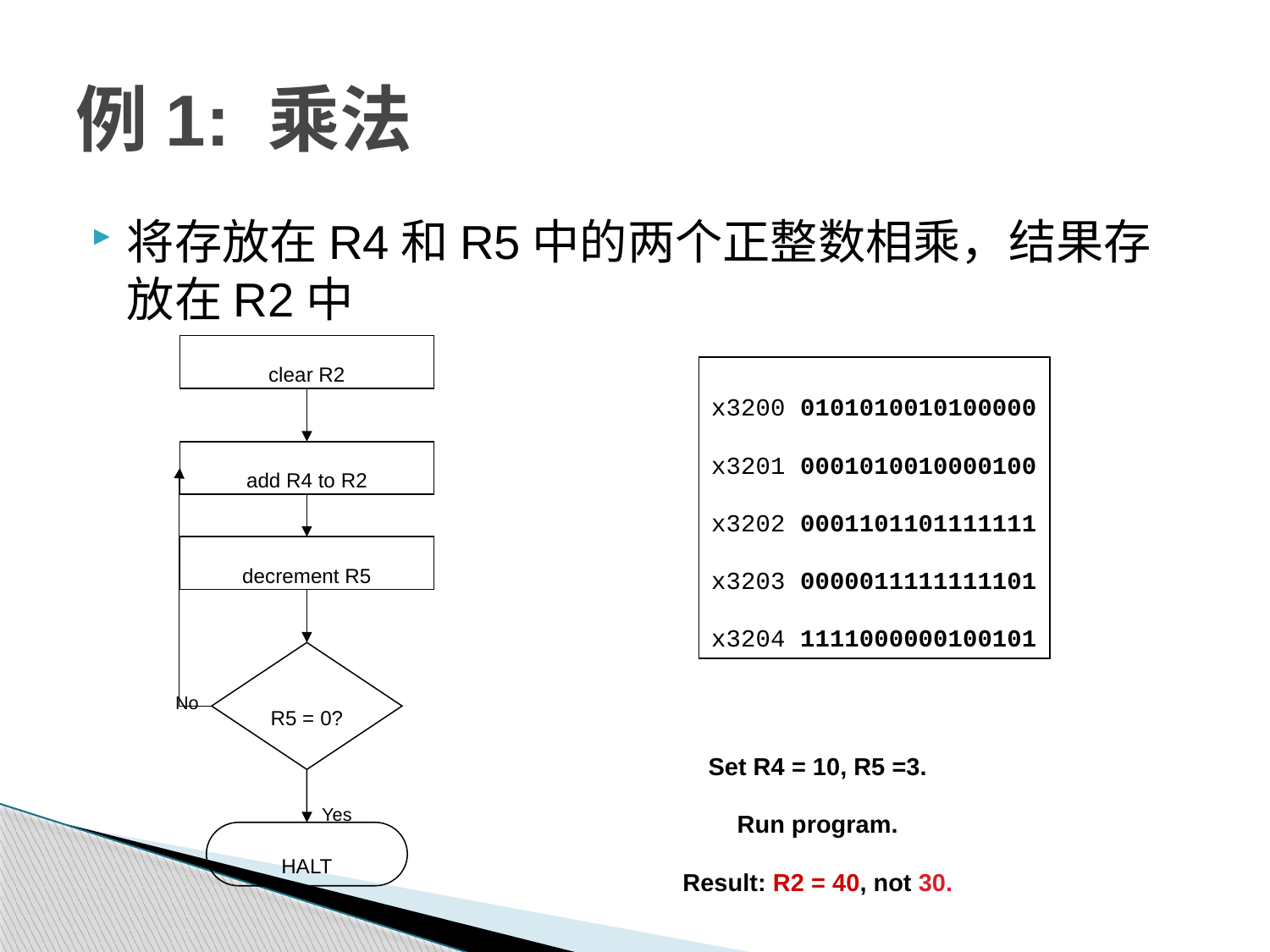

# 例1: 乘法
将存放在R4和R5中的两个正整数相乘，结果存放在R2中
clear R2
add R4 to R2
decrement R5
R5 = 0?
No
Yes
HALT
x3200 0101010010100000
x3201 0001010010000100
x3202 0001101101111111
x3203 0000011111111101
x3204 1111000000100101
Set R4 = 10, R5 =3.
Run program.
Result: R2 = 40, not 30.